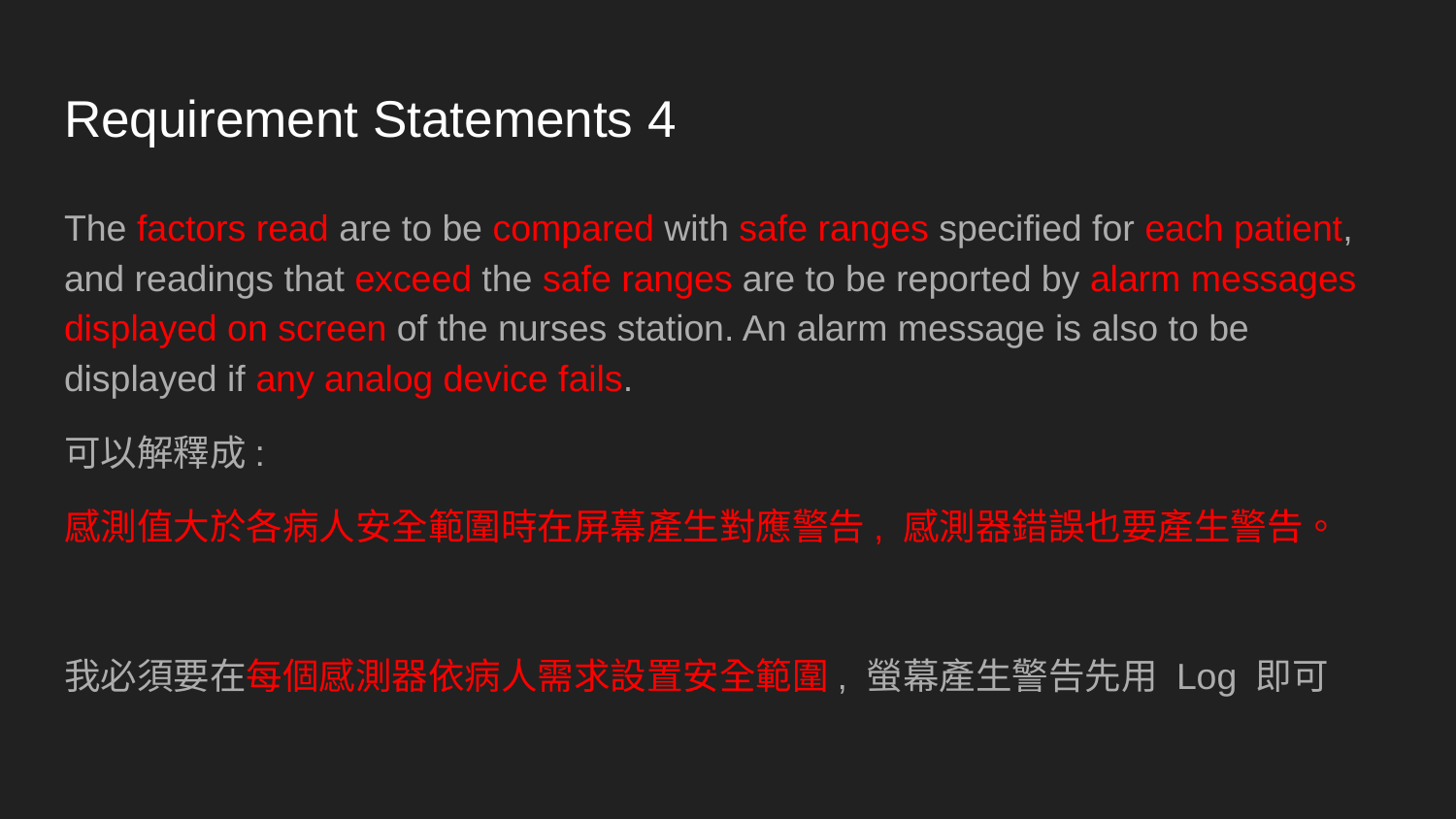

# Requirement Statements 4
The factors read are to be compared with safe ranges specified for each patient, and readings that exceed the safe ranges are to be reported by alarm messages displayed on screen of the nurses station. An alarm message is also to be displayed if any analog device fails.
可以解釋成:
感測值大於各病人安全範圍時在屏幕產生對應警告, 感測器錯誤也要產生警告。

我必須要在每個感測器依病人需求設置安全範圍, 螢幕產生警告先用 Log 即可